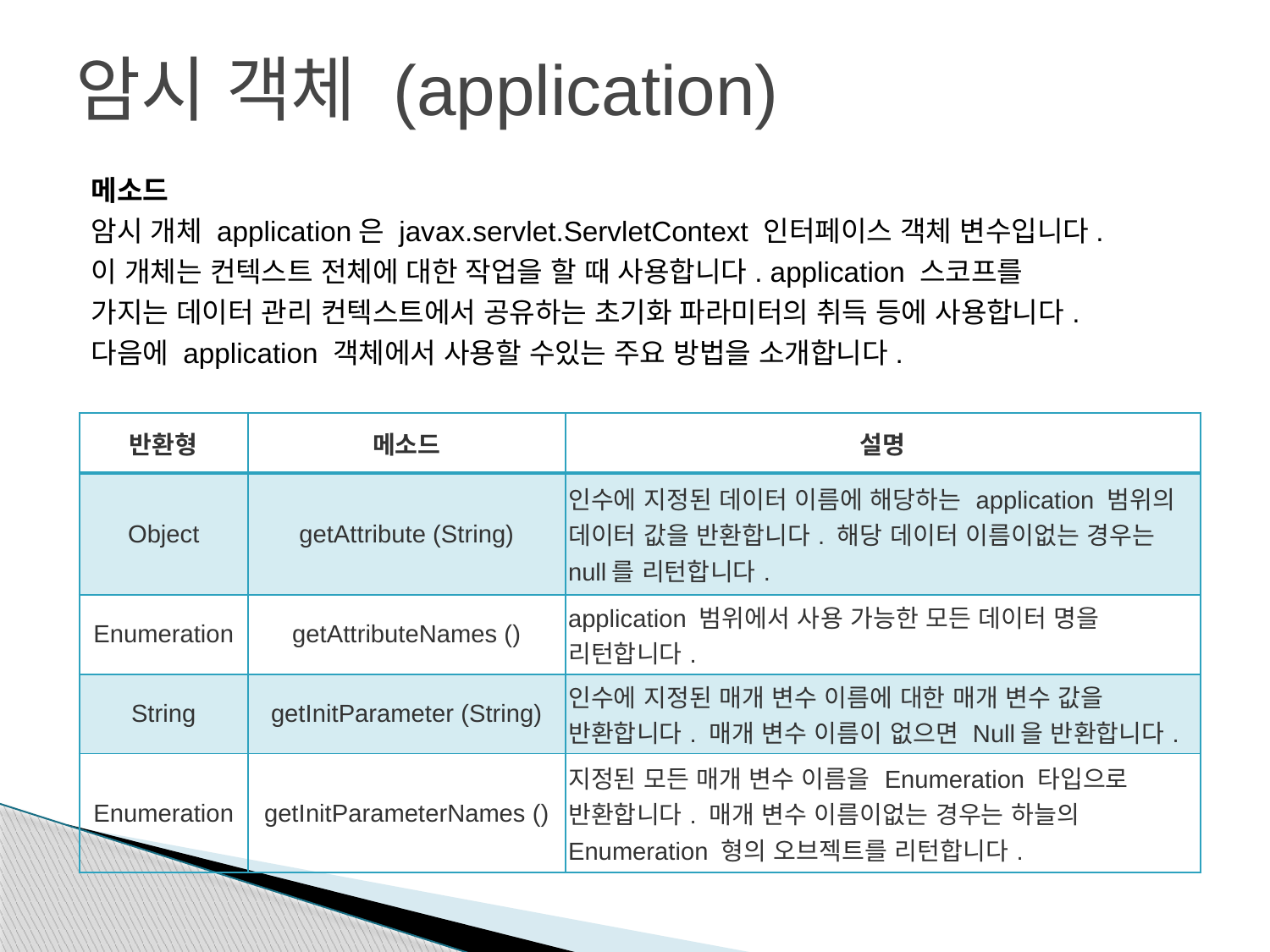

# 암시 객체 (application)
메소드
암시 개체 application은 javax.servlet.ServletContext 인터페이스 객체 변수입니다.
이 개체는 컨텍스트 전체에 대한 작업을 할 때 사용합니다. application 스코프를
가지는 데이터 관리 컨텍스트에서 공유하는 초기화 파라미터의 취득 등에 사용합니다.
다음에 application 객체에서 사용할 수있는 주요 방법을 소개합니다.

| 반환형 | 메소드 | 설명 |
| --- | --- | --- |
| Object | getAttribute (String) | 인수에 지정된 데이터 이름에 해당하는 application 범위의 데이터 값을 반환합니다. 해당 데이터 이름이없는 경우는 null를 리턴합니다. |
| Enumeration | getAttributeNames () | application 범위에서 사용 가능한 모든 데이터 명을 리턴합니다. |
| String | getInitParameter (String) | 인수에 지정된 매개 변수 이름에 대한 매개 변수 값을 반환합니다. 매개 변수 이름이 없으면 Null을 반환합니다. |
| Enumeration | getInitParameterNames () | 지정된 모든 매개 변수 이름을 Enumeration 타입으로 반환합니다. 매개 변수 이름이없는 경우는 하늘의 Enumeration 형의 오브젝트를 리턴합니다. |